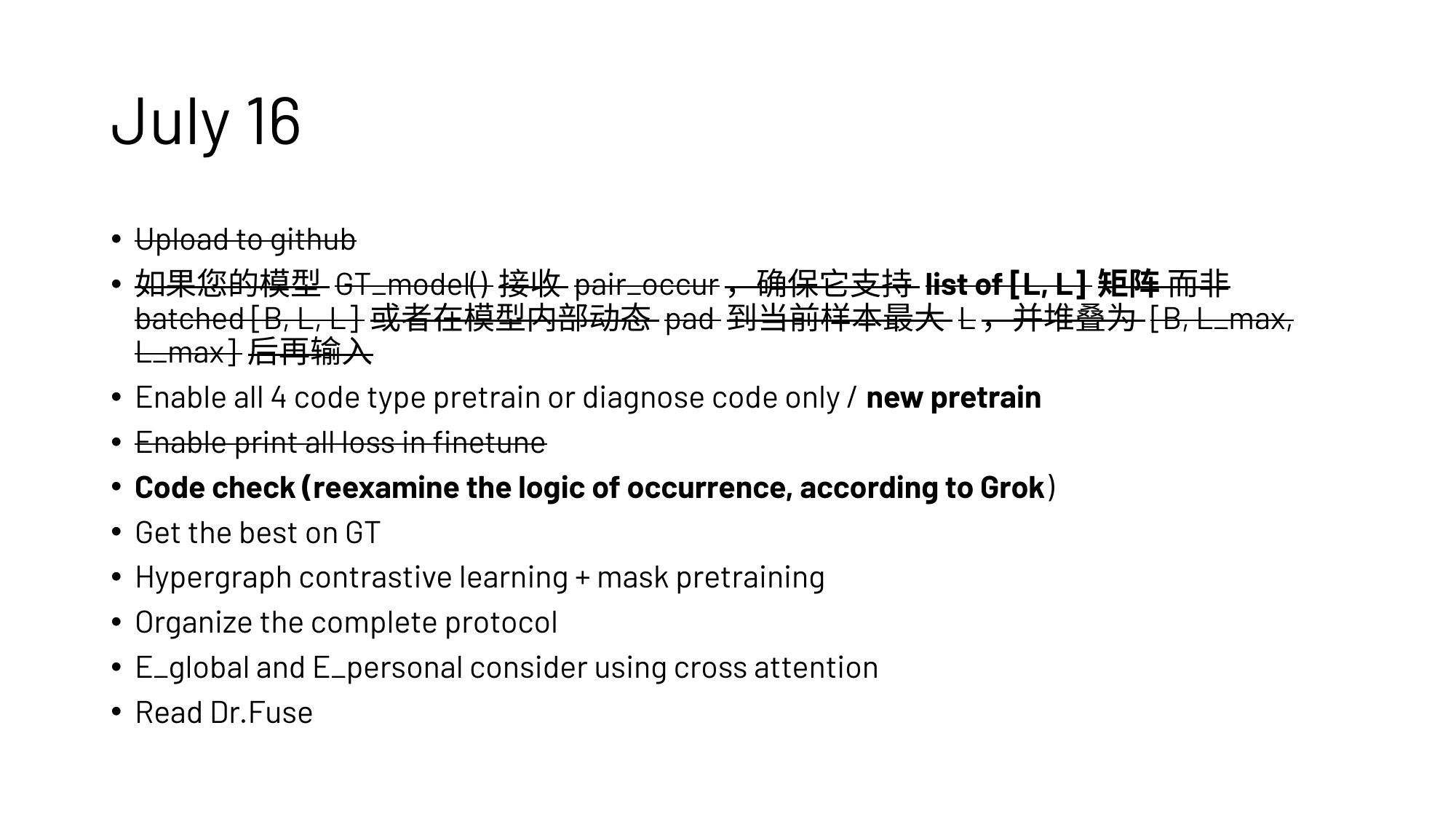

# July 16
Upload to github
如果您的模型 GT_model() 接收 pair_occur，确保它支持 list of [L, L] 矩阵 而非 batched [B, L, L] 或者在模型内部动态 pad 到当前样本最大 L，并堆叠为 [B, L_max, L_max] 后再输入
Enable all 4 code type pretrain or diagnose code only / new pretrain
Enable print all loss in finetune
Code check (reexamine the logic of occurrence, according to Grok)
Get the best on GT
Hypergraph contrastive learning + mask pretraining
Organize the complete protocol
E_global and E_personal consider using cross attention
Read Dr.Fuse